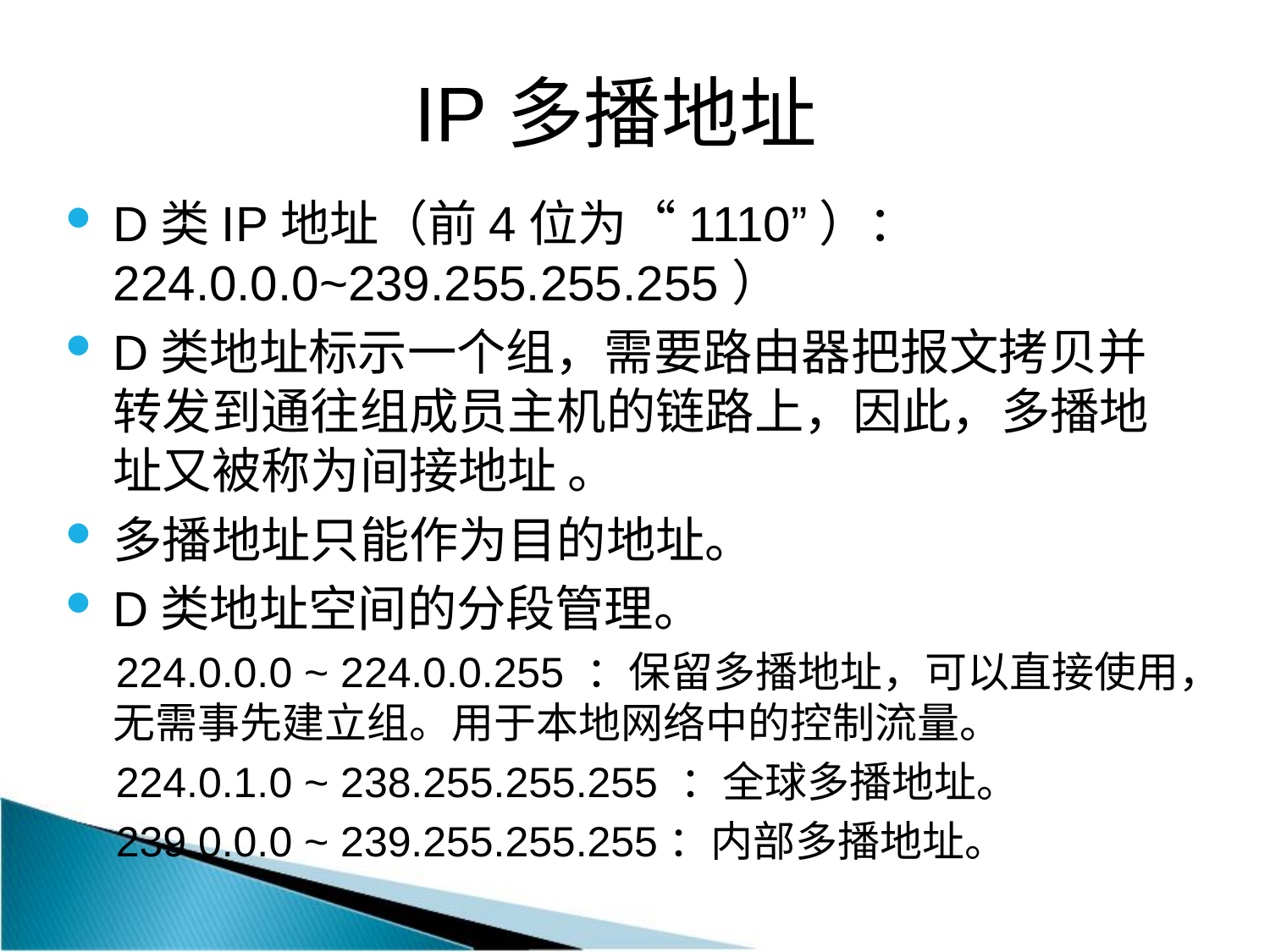

# IP多播地址
D类IP地址（前4位为“1110”）：   224.0.0.0~239.255.255.255）
D类地址标示一个组，需要路由器把报文拷贝并转发到通往组成员主机的链路上，因此，多播地址又被称为间接地址 。
多播地址只能作为目的地址。
D类地址空间的分段管理。
224.0.0.0 ~ 224.0.0.255 ：保留多播地址，可以直接使用，无需事先建立组。用于本地网络中的控制流量。
224.0.1.0 ~ 238.255.255.255 ：全球多播地址。
239.0.0.0 ~ 239.255.255.255：内部多播地址。